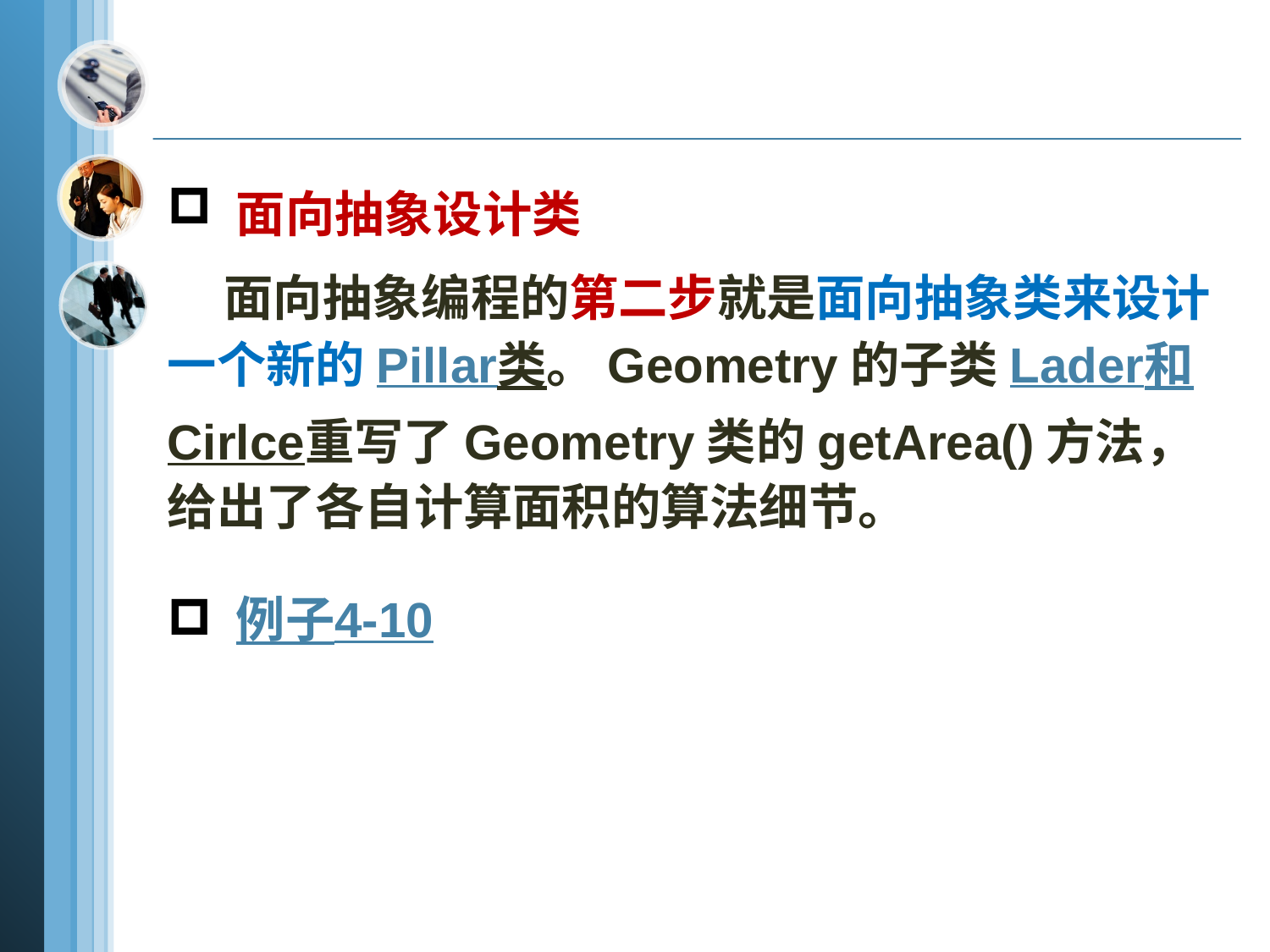

面向抽象设计类
    面向抽象编程的第二步就是面向抽象类来设计一个新的Pillar类。Geometry的子类Lader和Cirlce重写了Geometry类的getArea()方法，给出了各自计算面积的算法细节。
 例子4-10